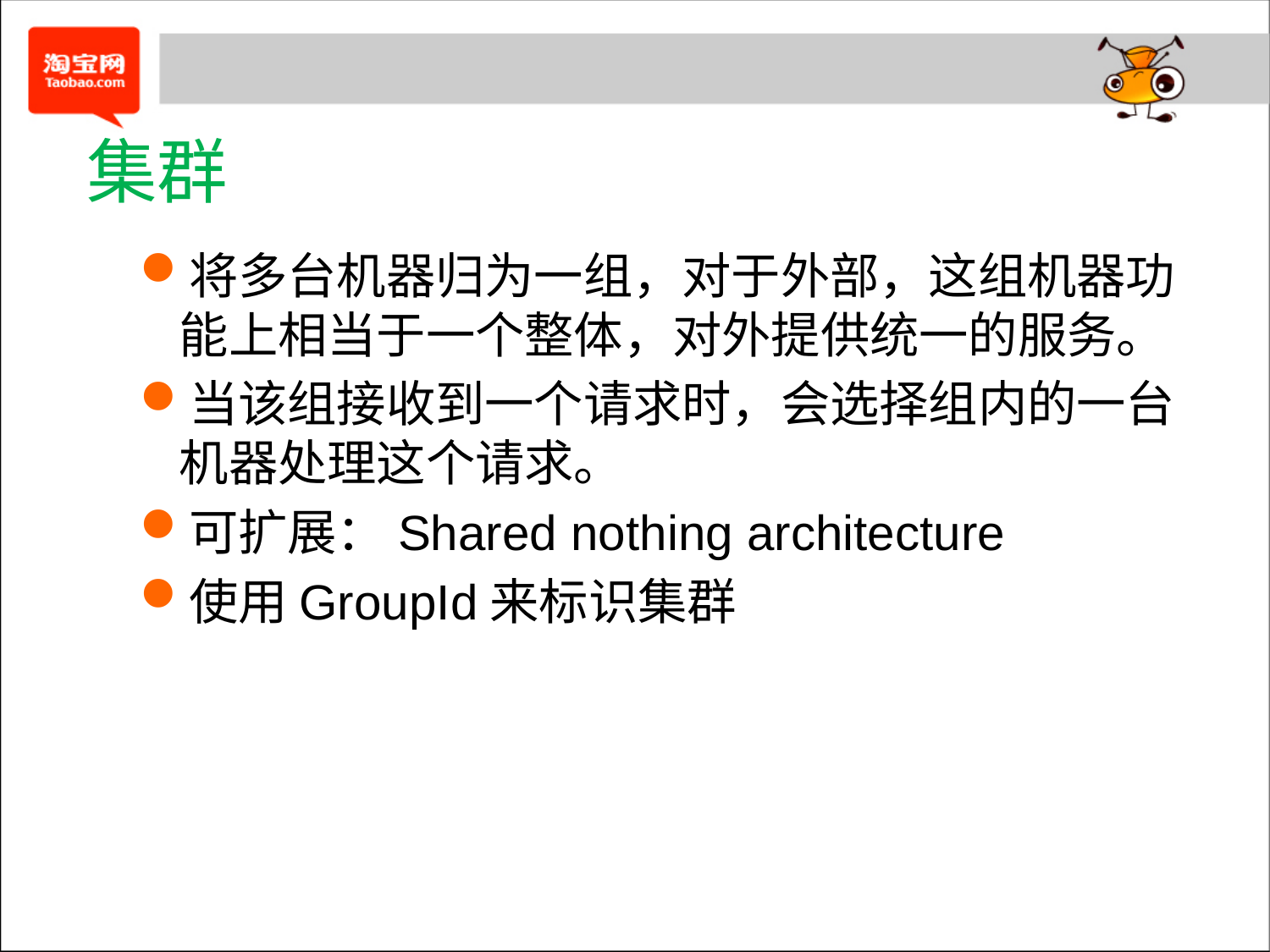

# 集群
将多台机器归为一组，对于外部，这组机器功能上相当于一个整体，对外提供统一的服务。
当该组接收到一个请求时，会选择组内的一台机器处理这个请求。
可扩展：Shared nothing architecture
使用GroupId来标识集群